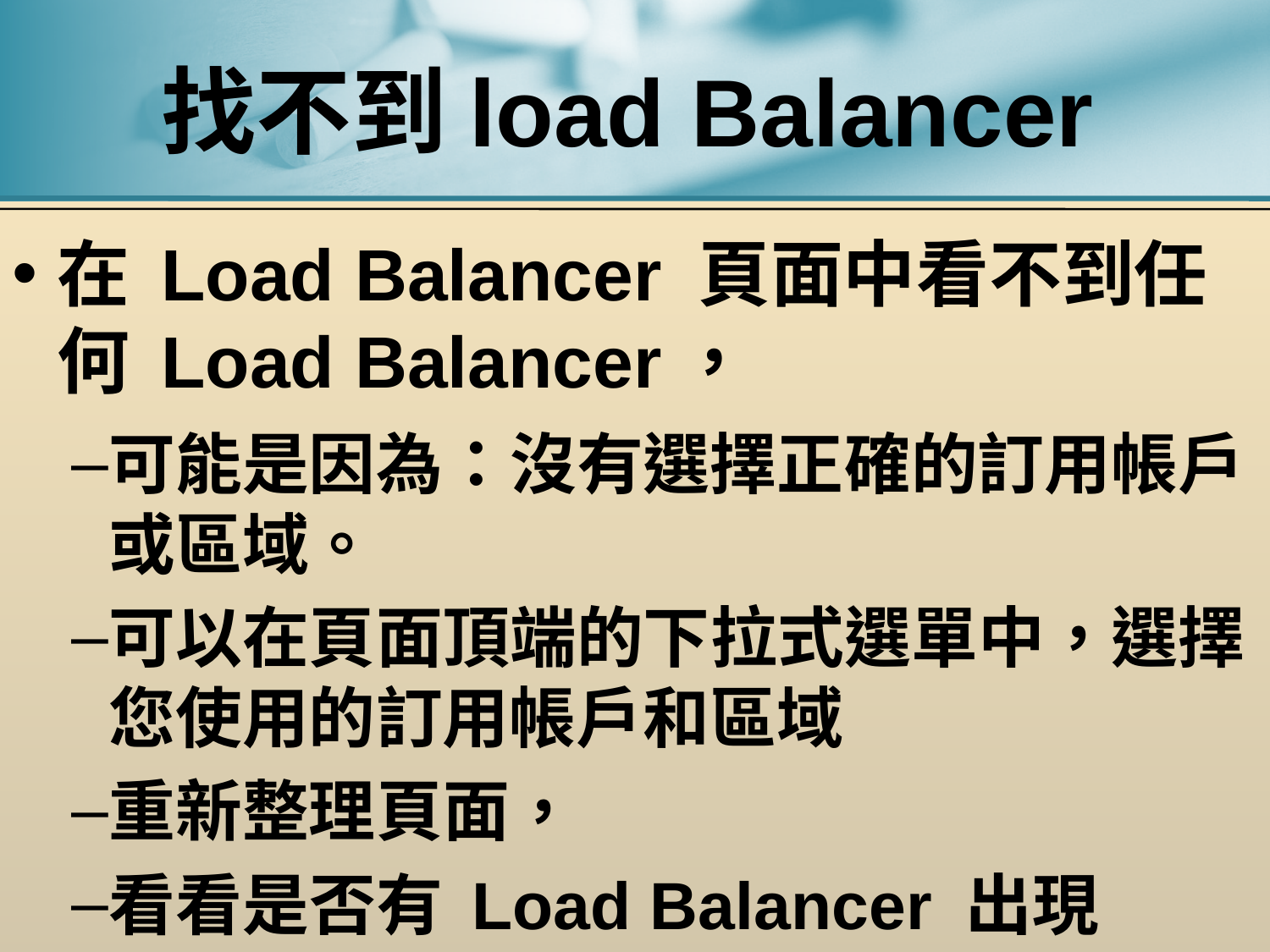

# 找不到load Balancer
在 Load Balancer 頁面中看不到任何 Load Balancer，
可能是因為：沒有選擇正確的訂用帳戶或區域。
可以在頁面頂端的下拉式選單中，選擇您使用的訂用帳戶和區域
重新整理頁面，
看看是否有 Load Balancer 出現